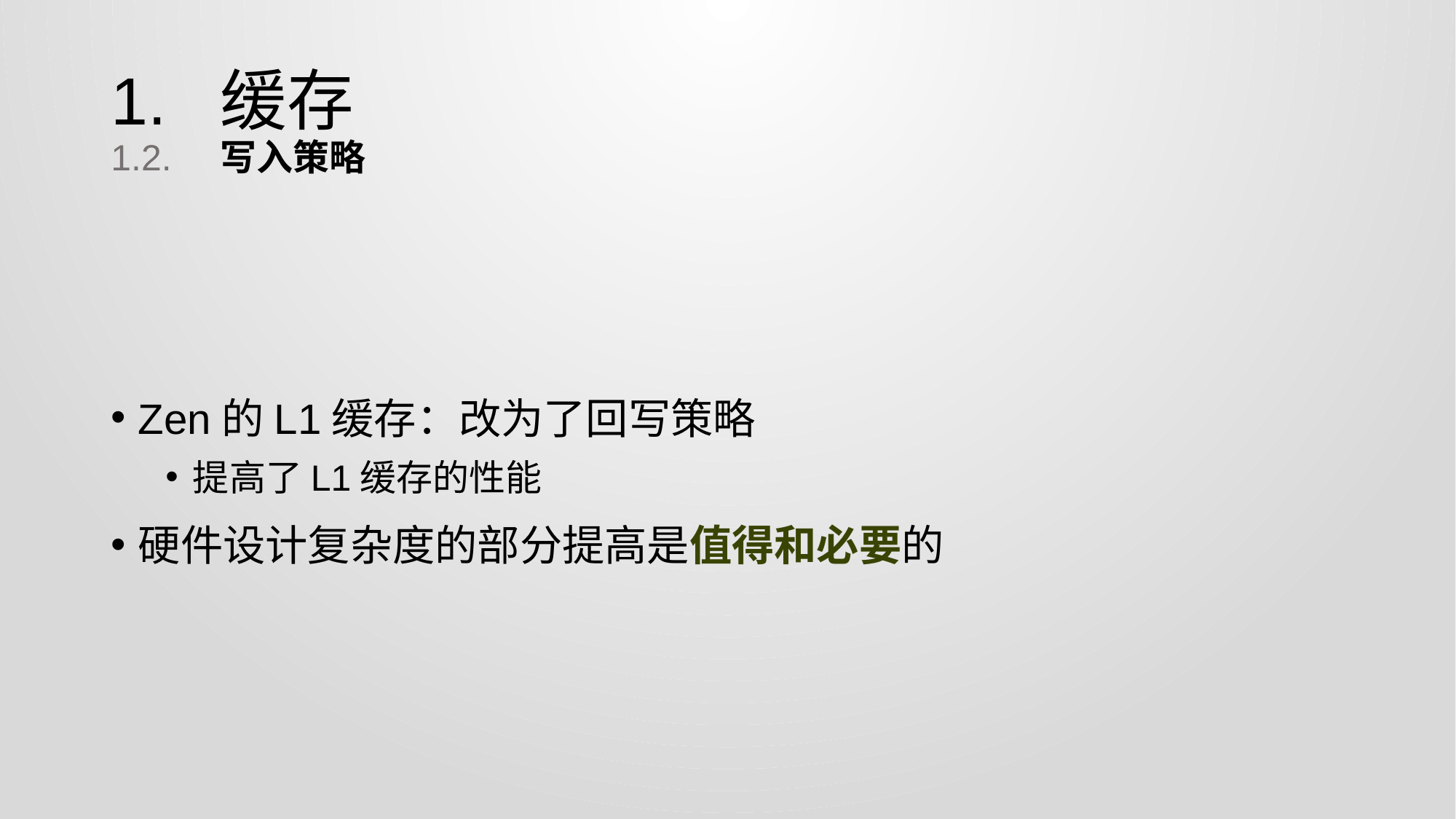

# 1.	缓存 1.2.	写入策略
Zen的L1缓存：改为了回写策略
提高了L1缓存的性能
硬件设计复杂度的部分提高是值得和必要的